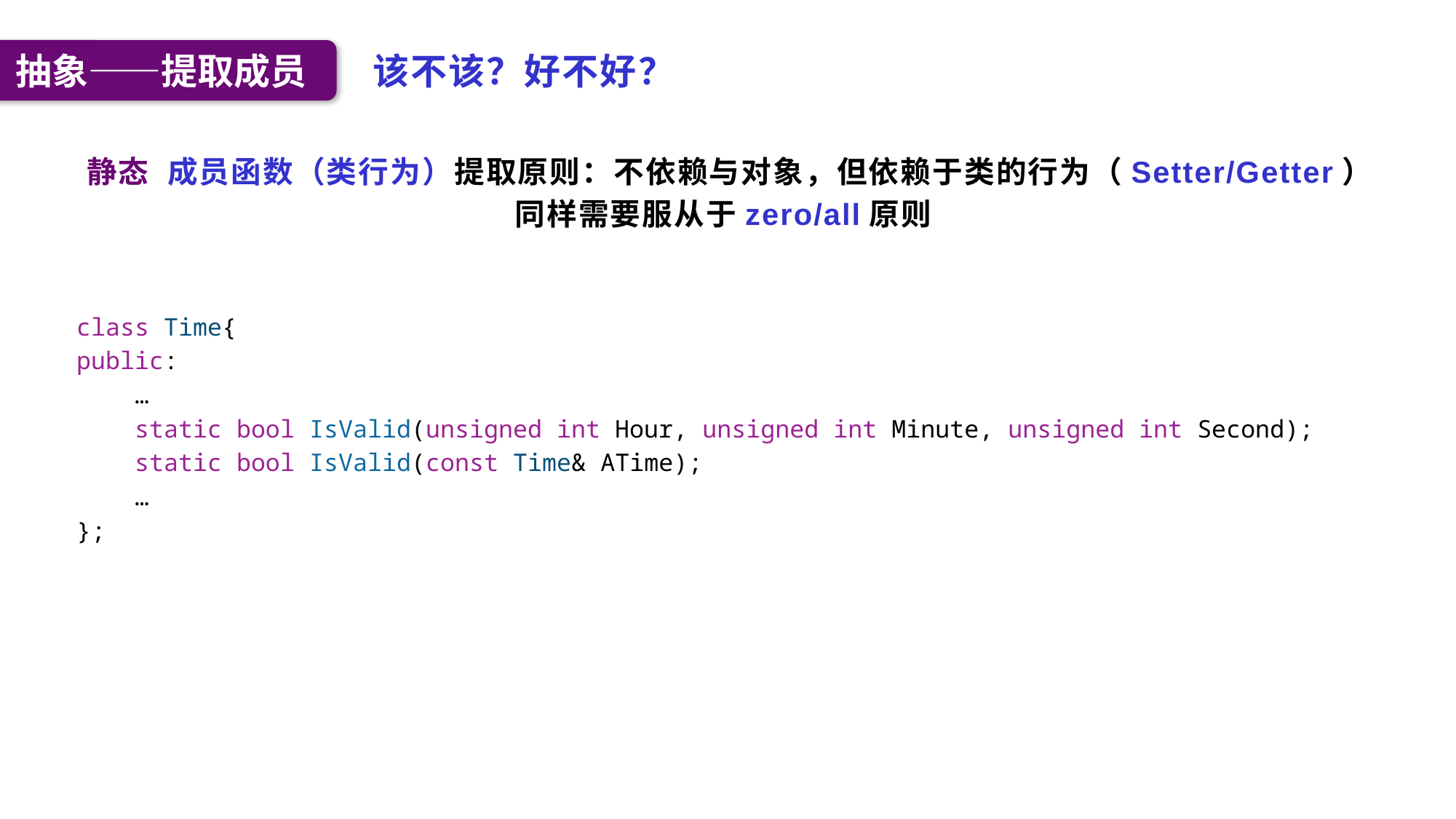

抽象——提取成员
该不该？好不好？
静态  成员函数（类行为）提取原则：不依赖与对象，但依赖于类的行为（Setter/Getter）
                                                  同样需要服从于zero/all原则
class Time{
public:
    …
    static bool IsValid(unsigned int Hour, unsigned int Minute, unsigned int Second);
    static bool IsValid(const Time& ATime);
    …
};
28